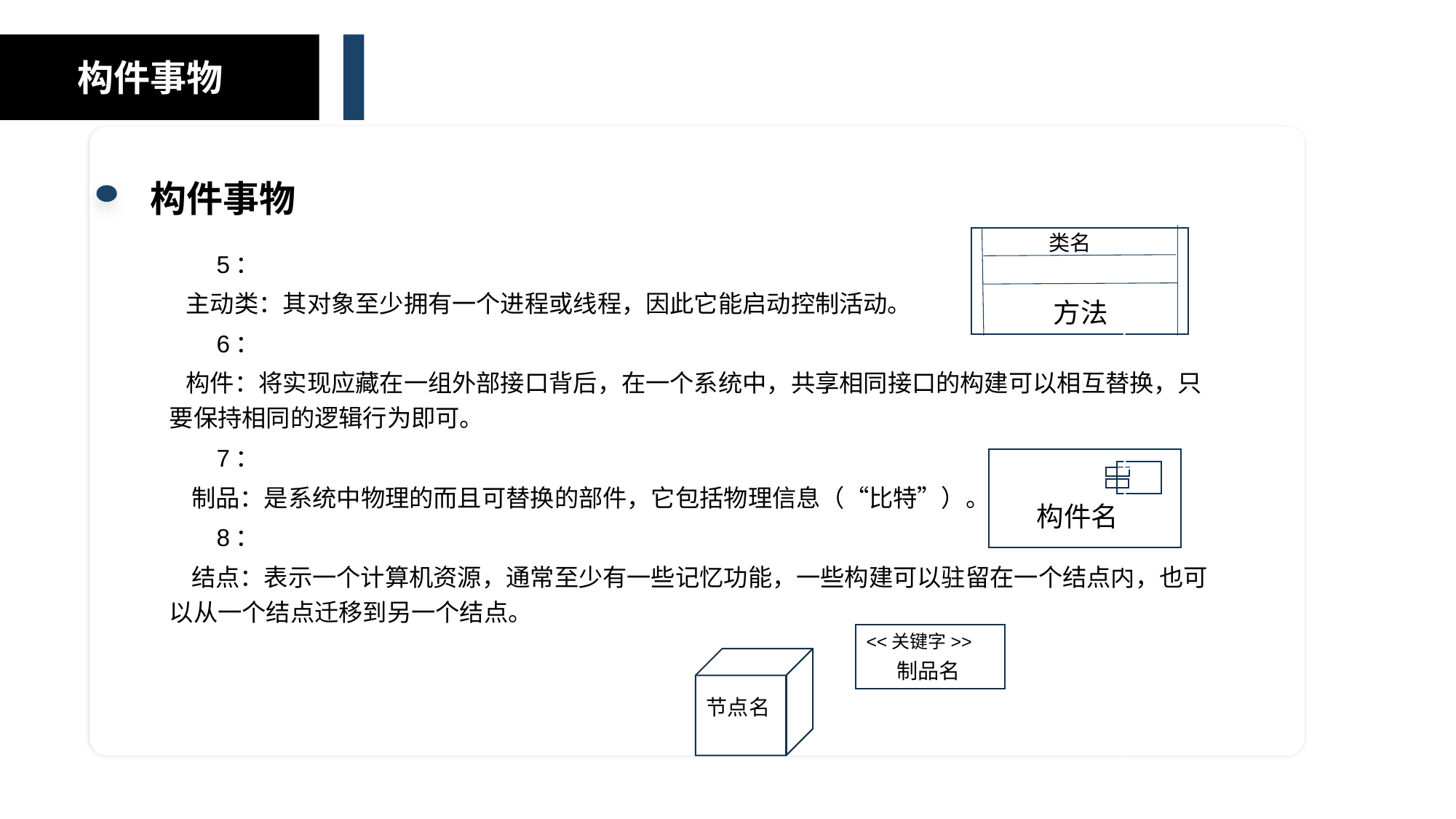

构件事物

构件事物
       5：
  主动类：其对象至少拥有一个进程或线程，因此它能启动控制活动。
       6：
  构件：将实现应藏在一组外部接口背后，在一个系统中，共享相同接口的构建可以相互替换，只要保持相同的逻辑行为即可。
       7：
   制品：是系统中物理的而且可替换的部件，它包括物理信息（“比特”）。
       8：
   结点：表示一个计算机资源，通常至少有一些记忆功能，一些构建可以驻留在一个结点内，也可以从一个结点迁移到另一个结点。

类名

方法

++
++++++++++++++++++++++++++++++++++
构件名

<<关键字>>

制品名
节点名